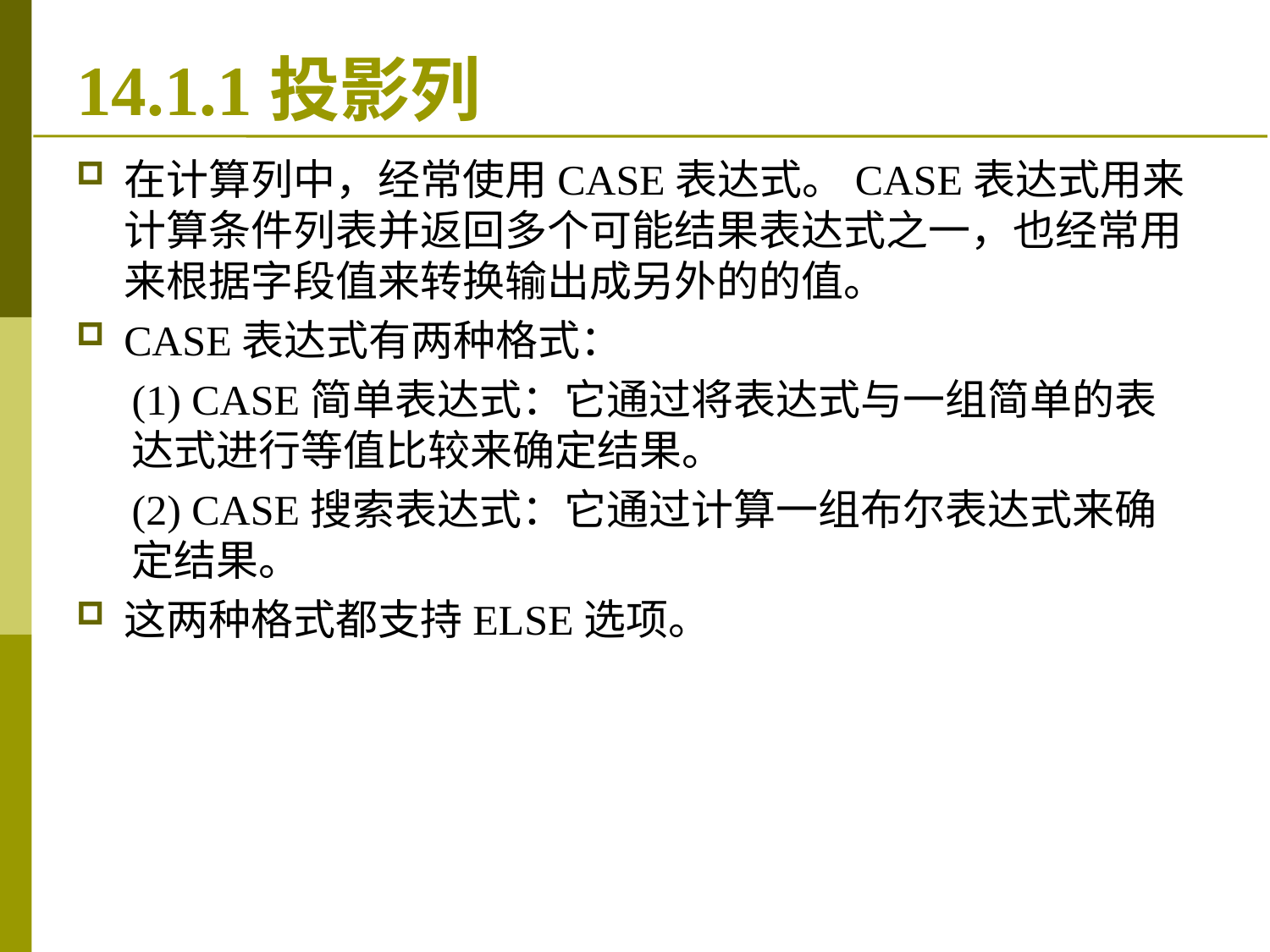

# 14.1.1投影列
在计算列中，经常使用CASE表达式。CASE表达式用来计算条件列表并返回多个可能结果表达式之一，也经常用来根据字段值来转换输出成另外的的值。
CASE表达式有两种格式：
(1) CASE简单表达式：它通过将表达式与一组简单的表达式进行等值比较来确定结果。
(2) CASE搜索表达式：它通过计算一组布尔表达式来确定结果。
这两种格式都支持ELSE选项。